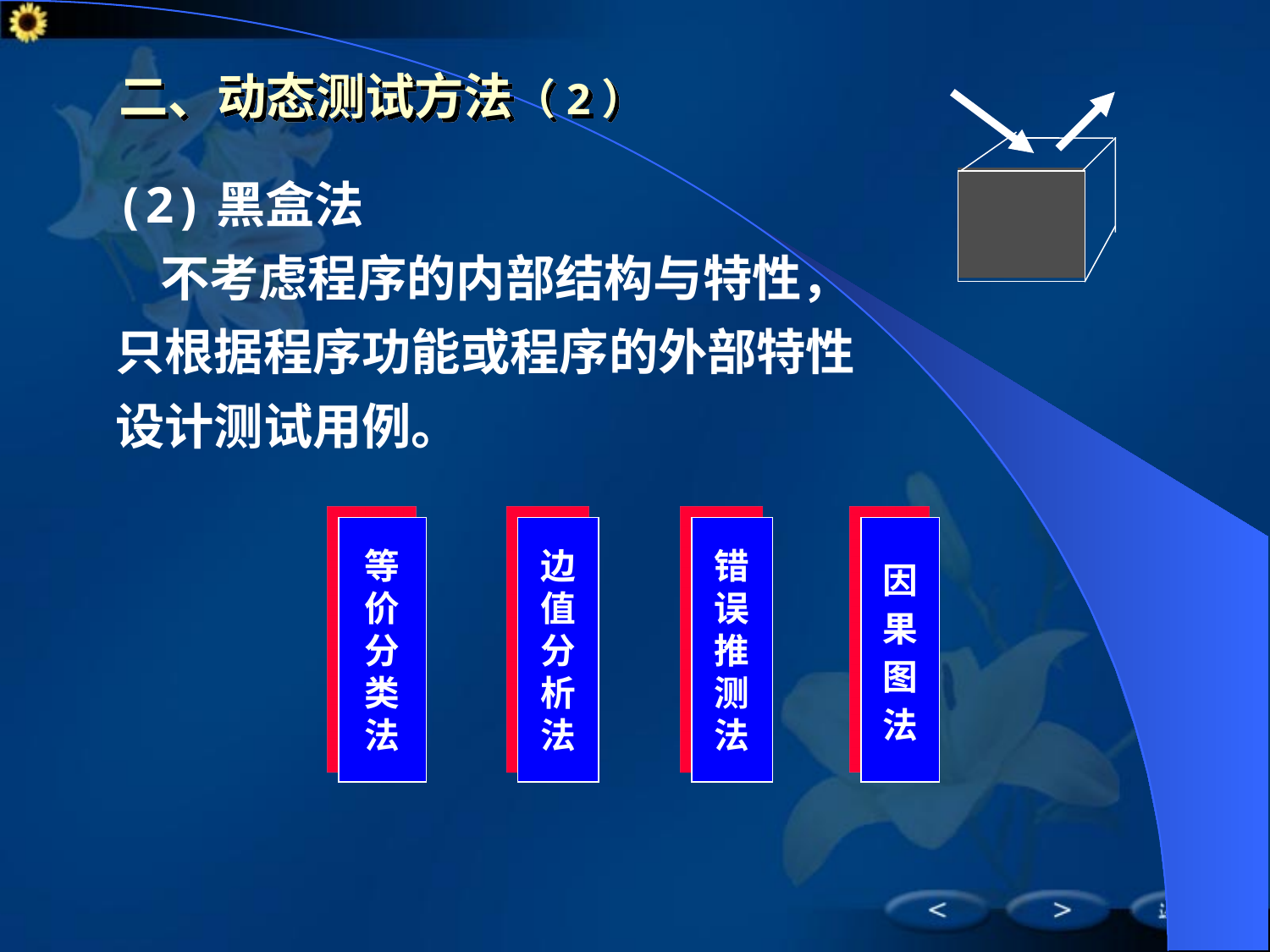

# 二、动态测试方法（2）

(2)黑盒法
   不考虑程序的内部结构与特性，只根据程序功能或程序的外部特性设计测试用例。

等
价
分
类
法
边
值
分
析
法
错
误
推
测
法
因
果
图
法